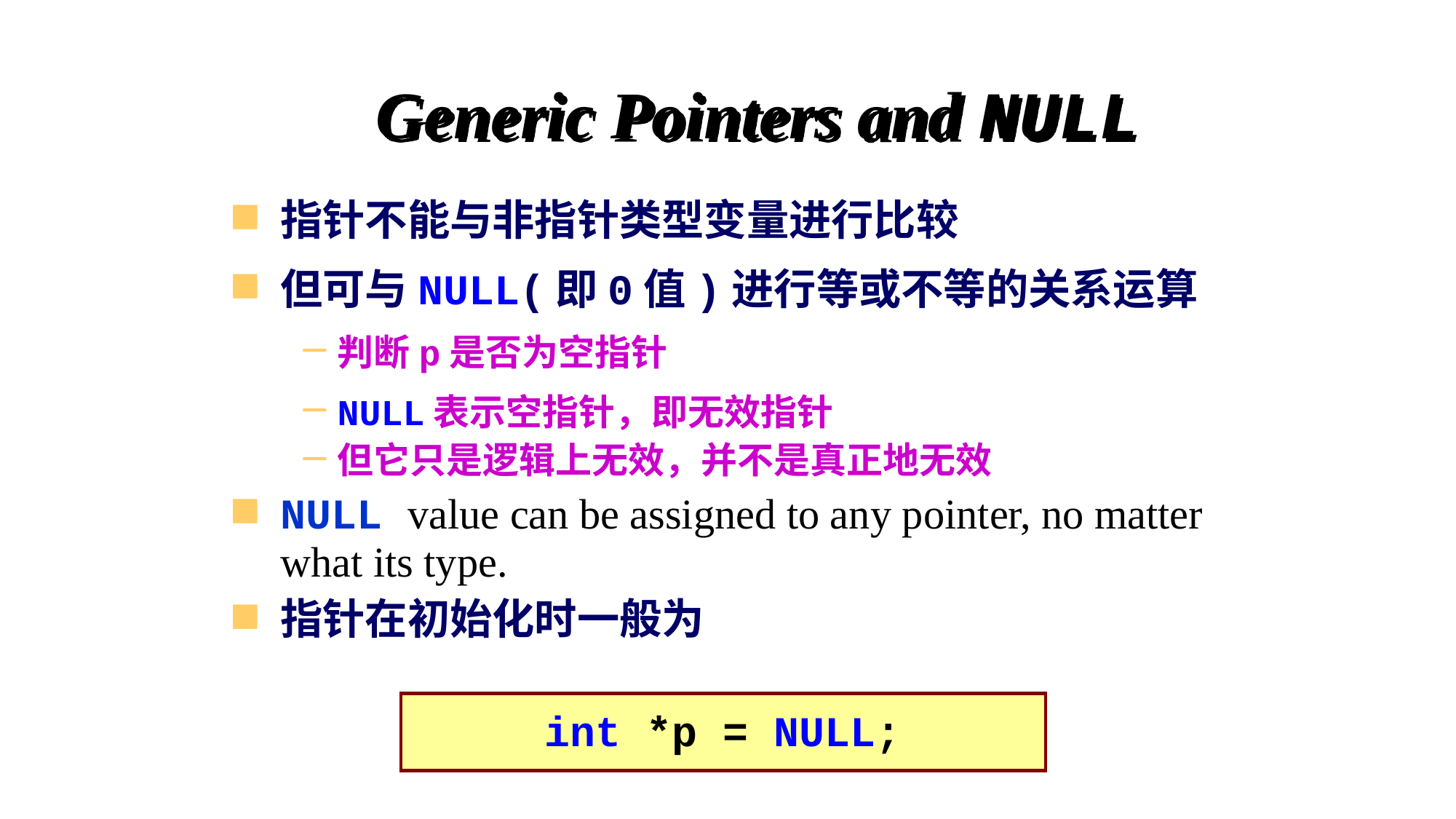

# Generic Pointers and NULL
指针不能与非指针类型变量进行比较
但可与NULL(即0值)进行等或不等的关系运算
判断p是否为空指针
NULL表示空指针，即无效指针
但它只是逻辑上无效，并不是真正地无效
NULL value can be assigned to any pointer, no matter what its type.
指针在初始化时一般为

int *p = NULL;